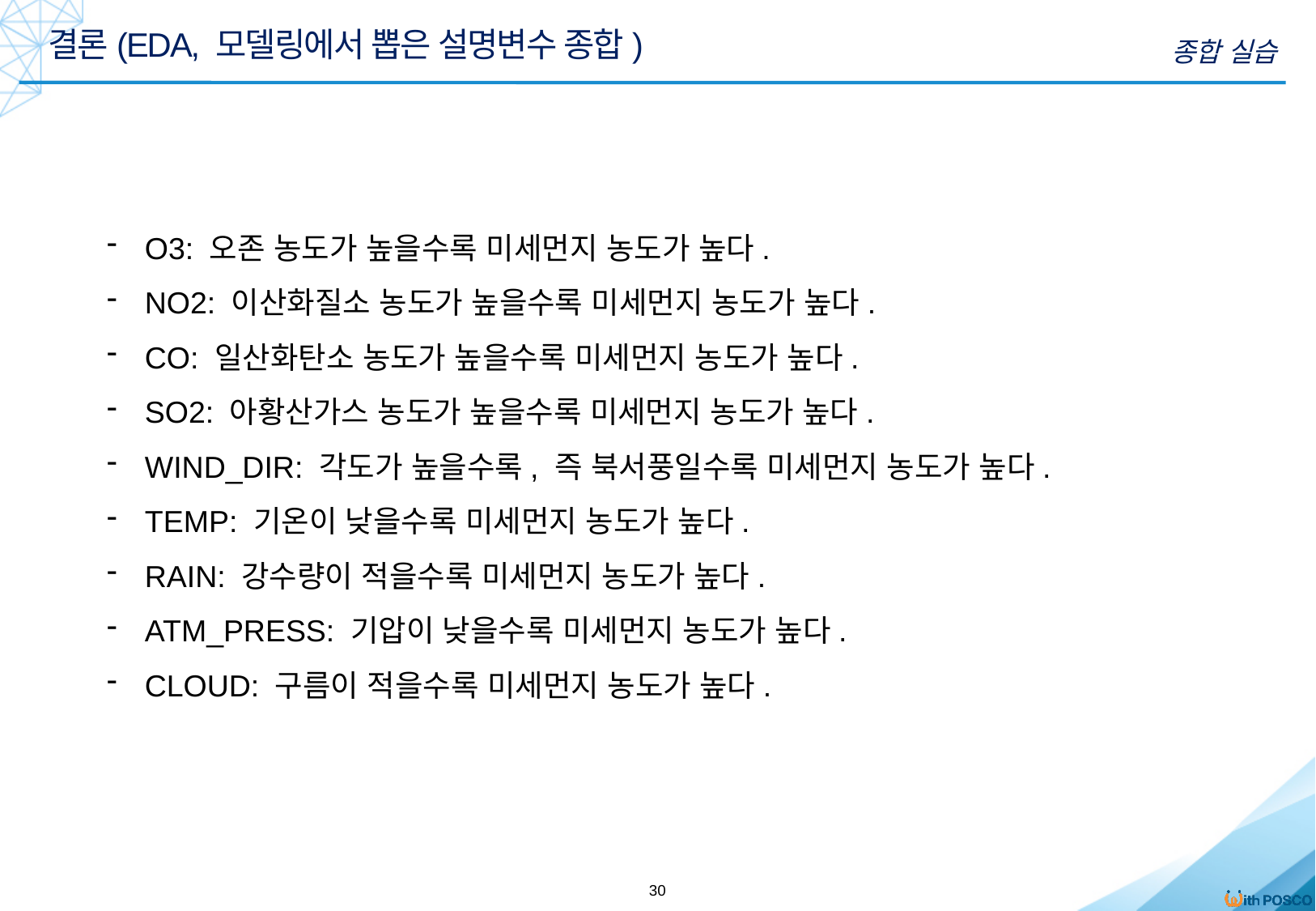

결론(EDA, 모델링에서 뽑은 설명변수 종합)
종합 실습
O3: 오존 농도가 높을수록 미세먼지 농도가 높다.
NO2: 이산화질소 농도가 높을수록 미세먼지 농도가 높다.
CO: 일산화탄소 농도가 높을수록 미세먼지 농도가 높다.
SO2: 아황산가스 농도가 높을수록 미세먼지 농도가 높다.
WIND_DIR: 각도가 높을수록, 즉 북서풍일수록 미세먼지 농도가 높다.
TEMP: 기온이 낮을수록 미세먼지 농도가 높다.
RAIN: 강수량이 적을수록 미세먼지 농도가 높다.
ATM_PRESS: 기압이 낮을수록 미세먼지 농도가 높다.
CLOUD: 구름이 적을수록 미세먼지 농도가 높다.